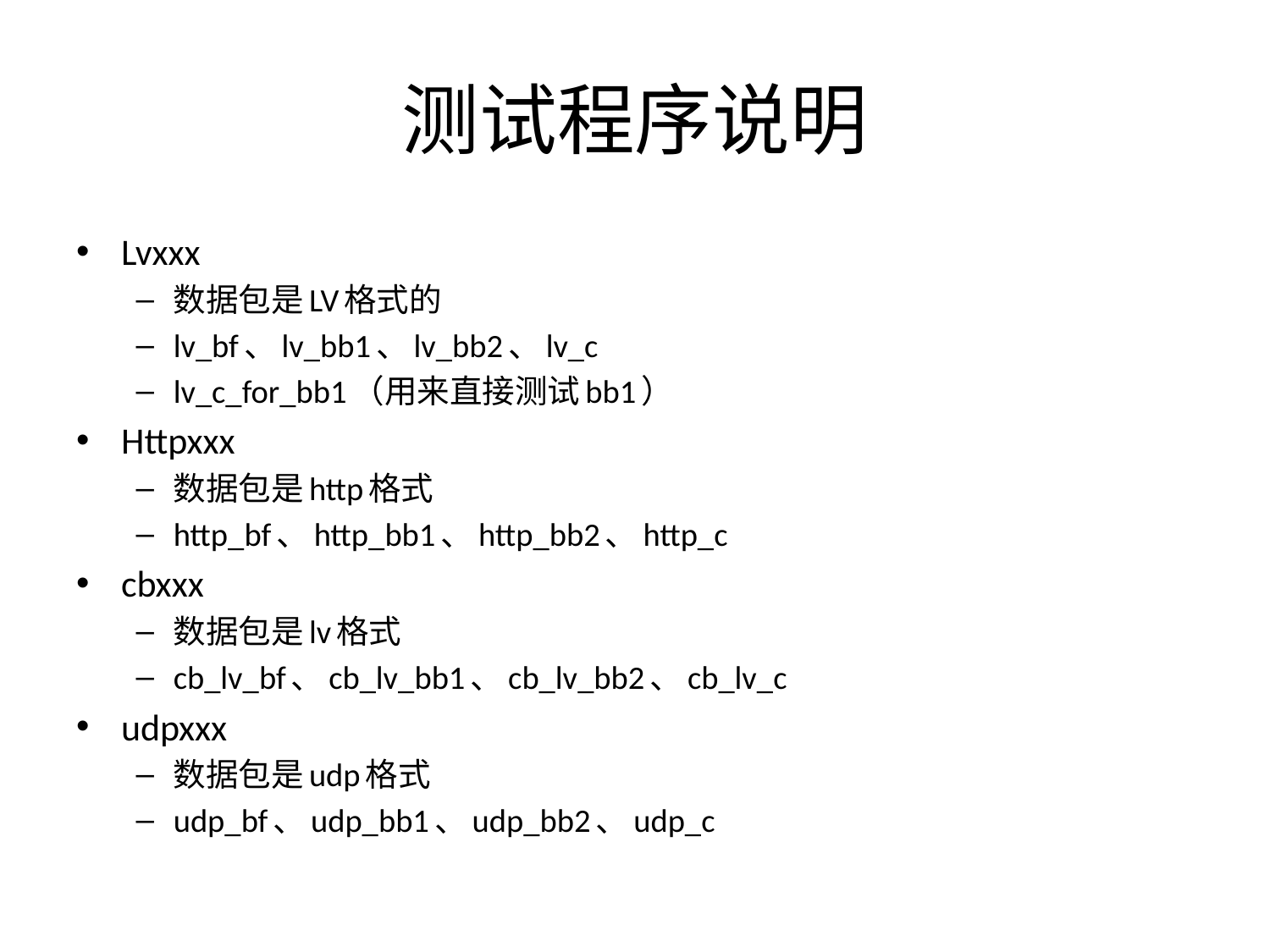

# 测试程序说明
Lvxxx
数据包是LV格式的
lv_bf、lv_bb1、lv_bb2、lv_c
lv_c_for_bb1（用来直接测试bb1）
Httpxxx
数据包是http格式
http_bf、http_bb1、http_bb2、http_c
cbxxx
数据包是lv格式
cb_lv_bf、cb_lv_bb1、cb_lv_bb2、cb_lv_c
udpxxx
数据包是udp格式
udp_bf、udp_bb1、udp_bb2、udp_c